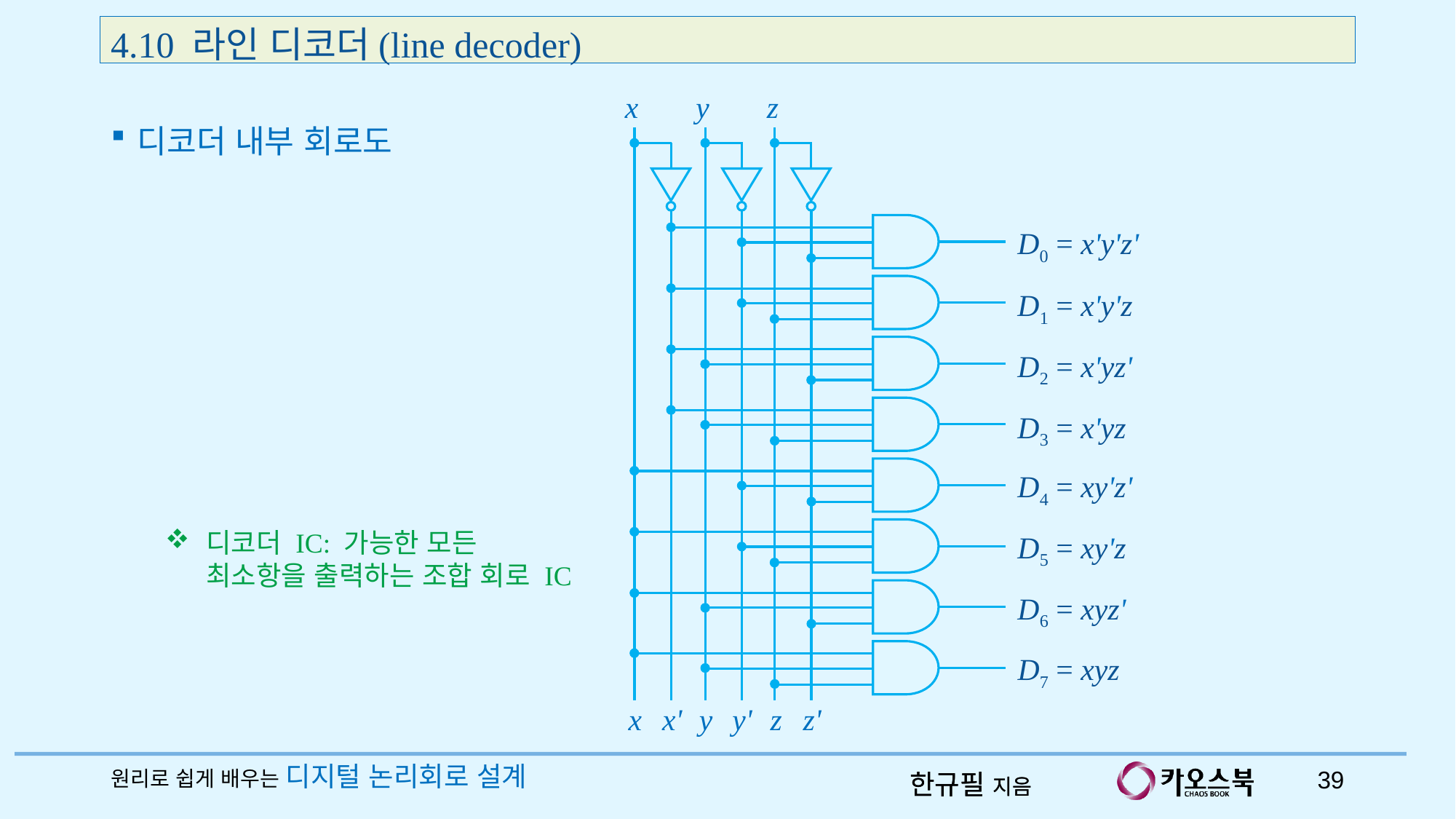

4.10 라인 디코더(line decoder)
x
y
z

D0 = x'y'z'

D1 = x'y'z

D2 = x'yz'

D3 = x'yz

D4 = xy'z'

D5 = xy'z

D6 = xyz'

D7 = xyz

x
x'
y
y'
z
z'
디코더 내부 회로도
디코더 IC: 가능한 모든 최소항을 출력하는 조합 회로 IC
원리로 쉽게 배우는 디지털 논리회로 설계
39